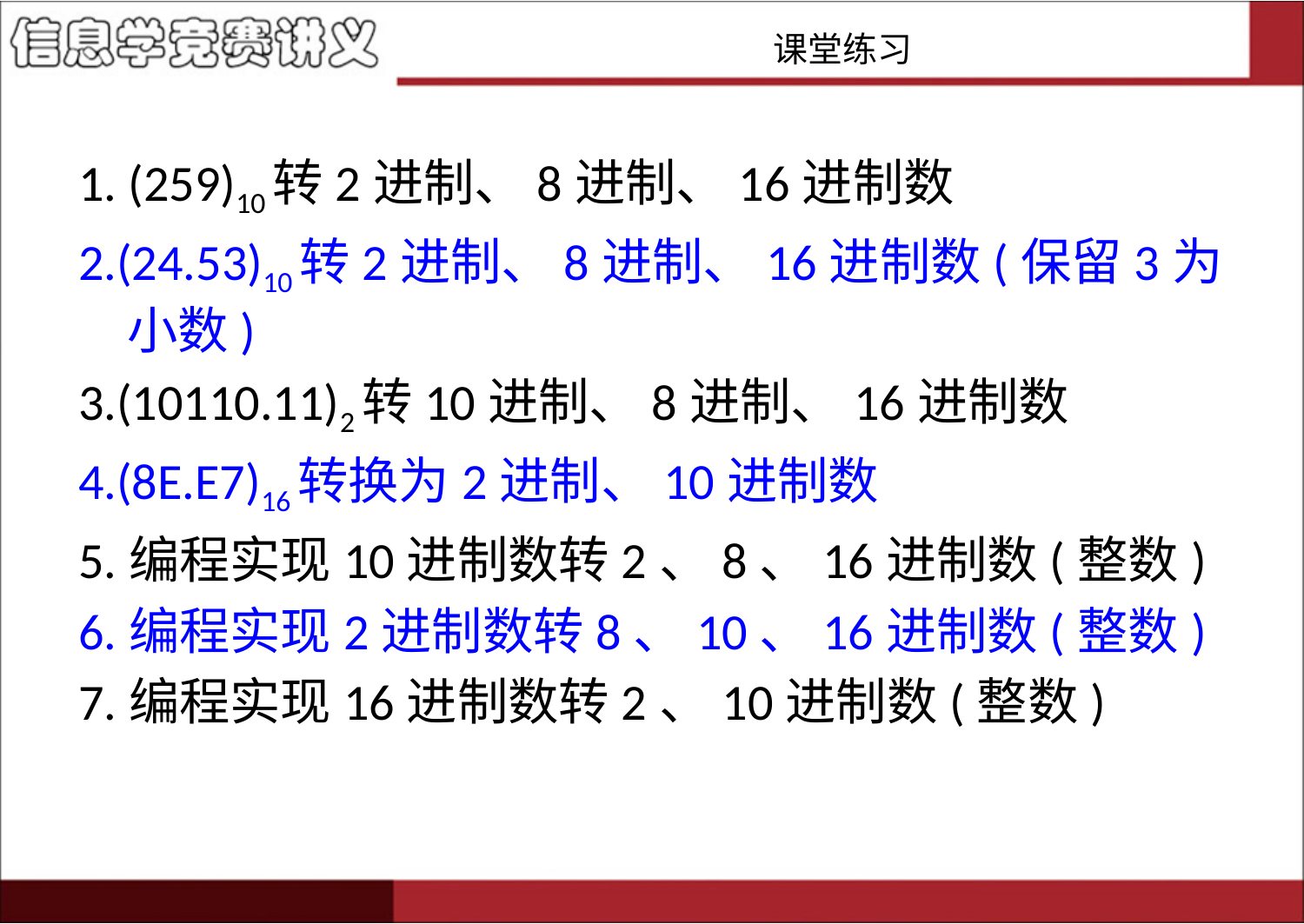

# 课堂练习
1. (259)10转2进制、8进制、16进制数
2.(24.53)10转2进制、8进制、16进制数(保留3为小数)
3.(10110.11)2转10进制、8进制、16进制数
4.(8E.E7)16转换为2进制、10进制数
5.编程实现10进制数转2、8、16进制数(整数)
6.编程实现2进制数转8、10、16进制数(整数)
7.编程实现16进制数转2、10进制数(整数)